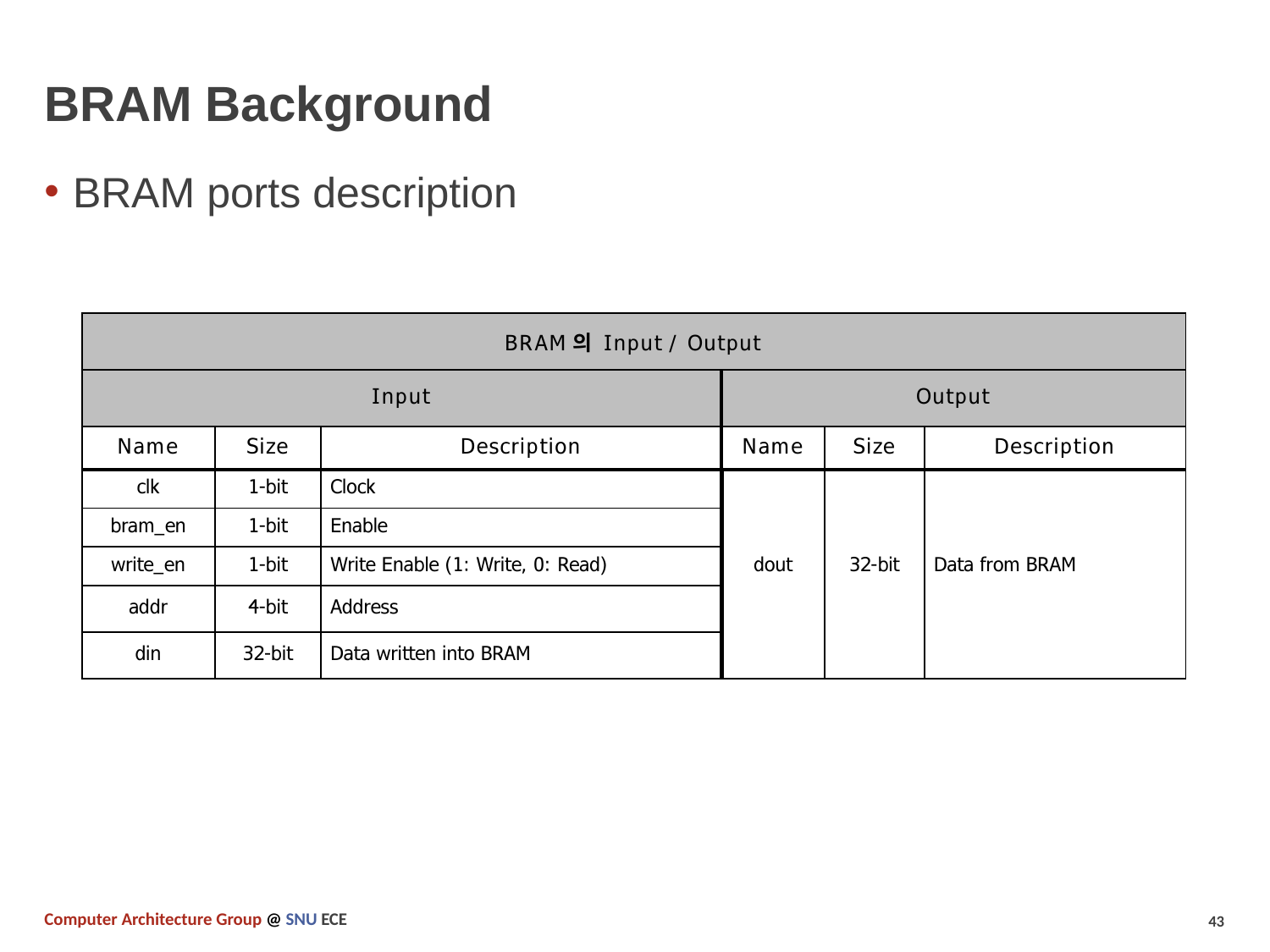

# BRAM Background
BRAM ports description
| BRAM의 Input / Output |  |  |  |  |  |
| --- | --- | --- | --- | --- | --- |
| Input |  |  | Output |  |  |
| Name | Size | Description | Name | Size | Description |
| clk | 1-bit | Clock |  |  |  |
| bram\_en | 1-bit | Enable |  |  |  |
| write\_en | 1-bit | Write Enable (1: Write, 0: Read) | dout | 32-bit | Data from BRAM |
| addr | 4-bit | Address |  |  |  |
| din | 32-bit | Data written into BRAM |  |  |  |